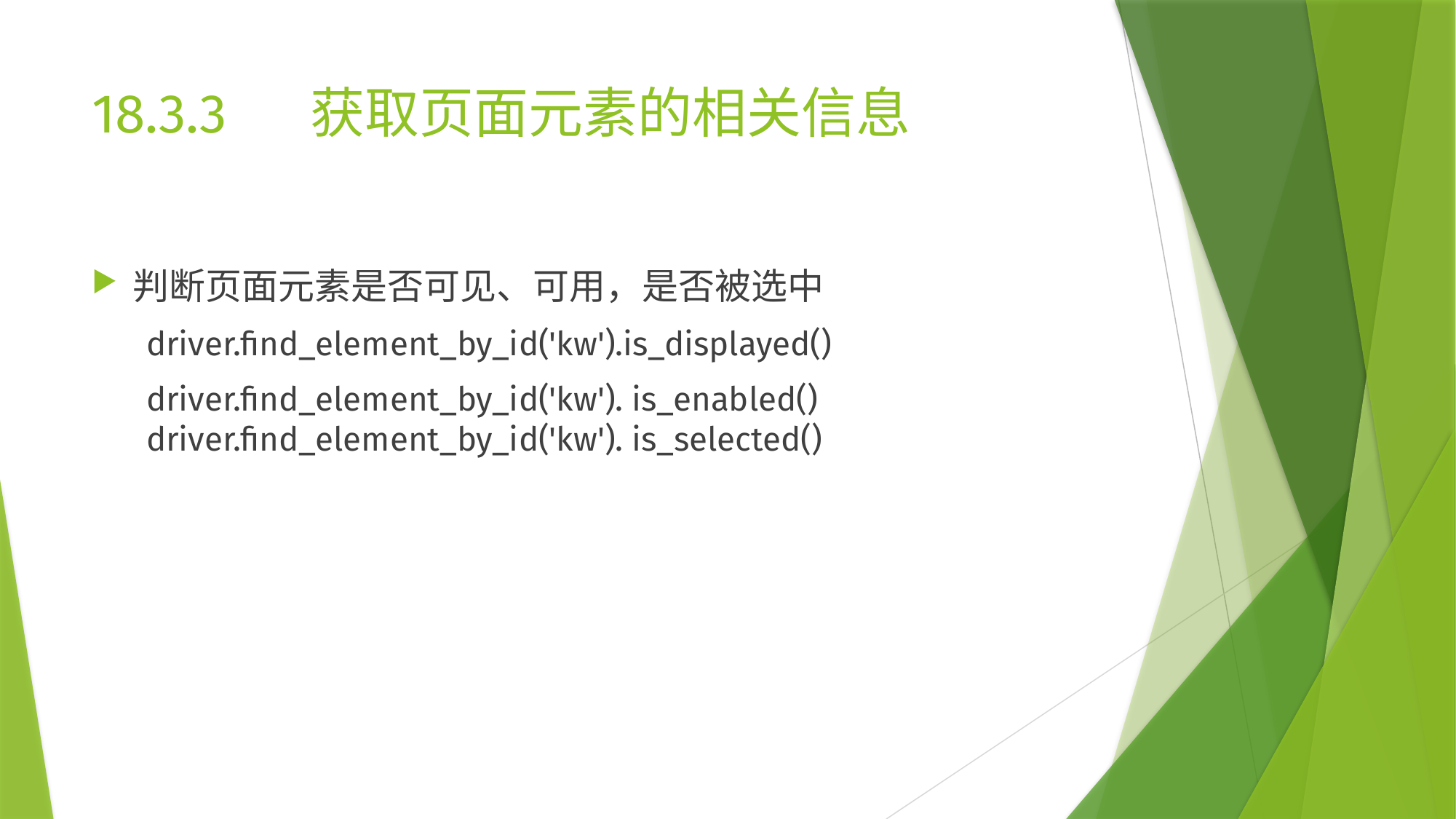

# 18.3.3	获取页面元素的相关信息
判断页面元素是否可见、可用，是否被选中
driver.find_element_by_id('kw').is_displayed()
driver.find_element_by_id('kw'). is_enabled() driver.find_element_by_id('kw'). is_selected()